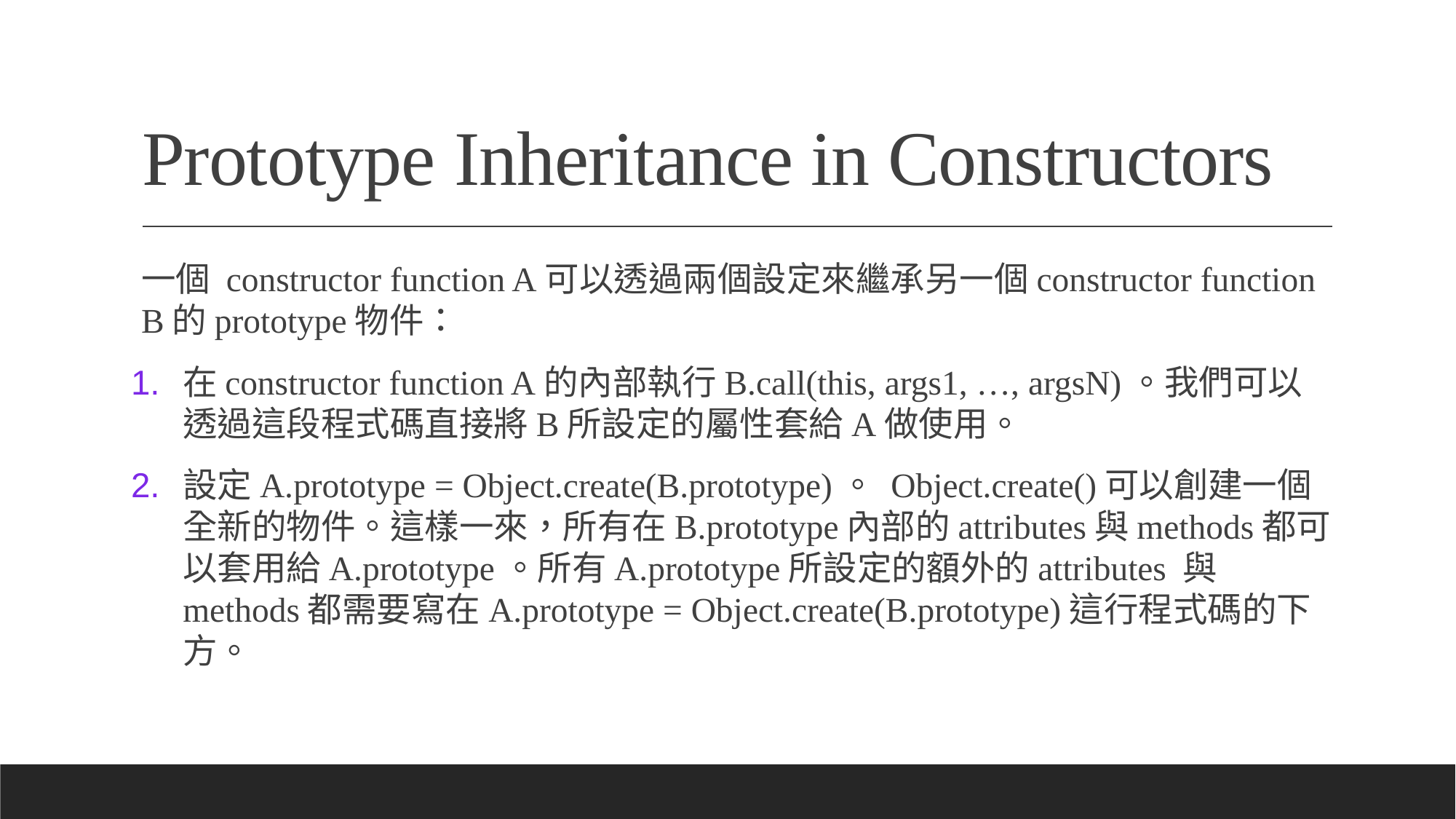

# Prototype Inheritance in Constructors
一個 constructor function A可以透過兩個設定來繼承另一個constructor function B的prototype物件：
在constructor function A的內部執行B.call(this, args1, …, argsN)。我們可以透過這段程式碼直接將B所設定的屬性套給A做使用。
設定A.prototype = Object.create(B.prototype)。 Object.create()可以創建一個全新的物件。這樣一來，所有在B.prototype內部的attributes與methods都可以套用給A.prototype。所有A.prototype所設定的額外的attributes 與methods都需要寫在A.prototype = Object.create(B.prototype)這行程式碼的下方。